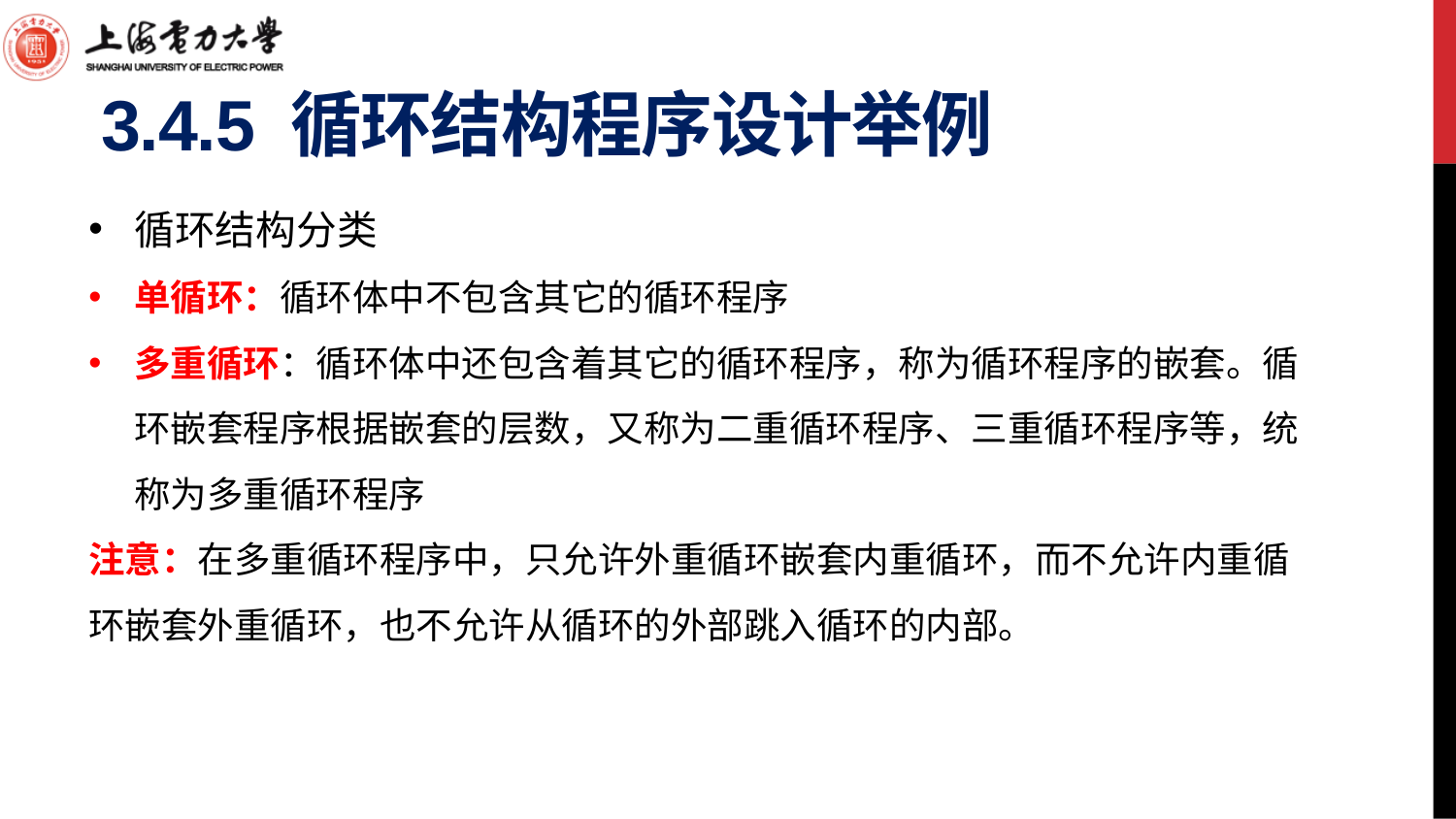

# 3.4.5 循环结构程序设计举例
循环结构分类
单循环：循环体中不包含其它的循环程序
多重循环：循环体中还包含着其它的循环程序，称为循环程序的嵌套。循环嵌套程序根据嵌套的层数，又称为二重循环程序、三重循环程序等，统称为多重循环程序
注意：在多重循环程序中，只允许外重循环嵌套内重循环，而不允许内重循环嵌套外重循环，也不允许从循环的外部跳入循环的内部。